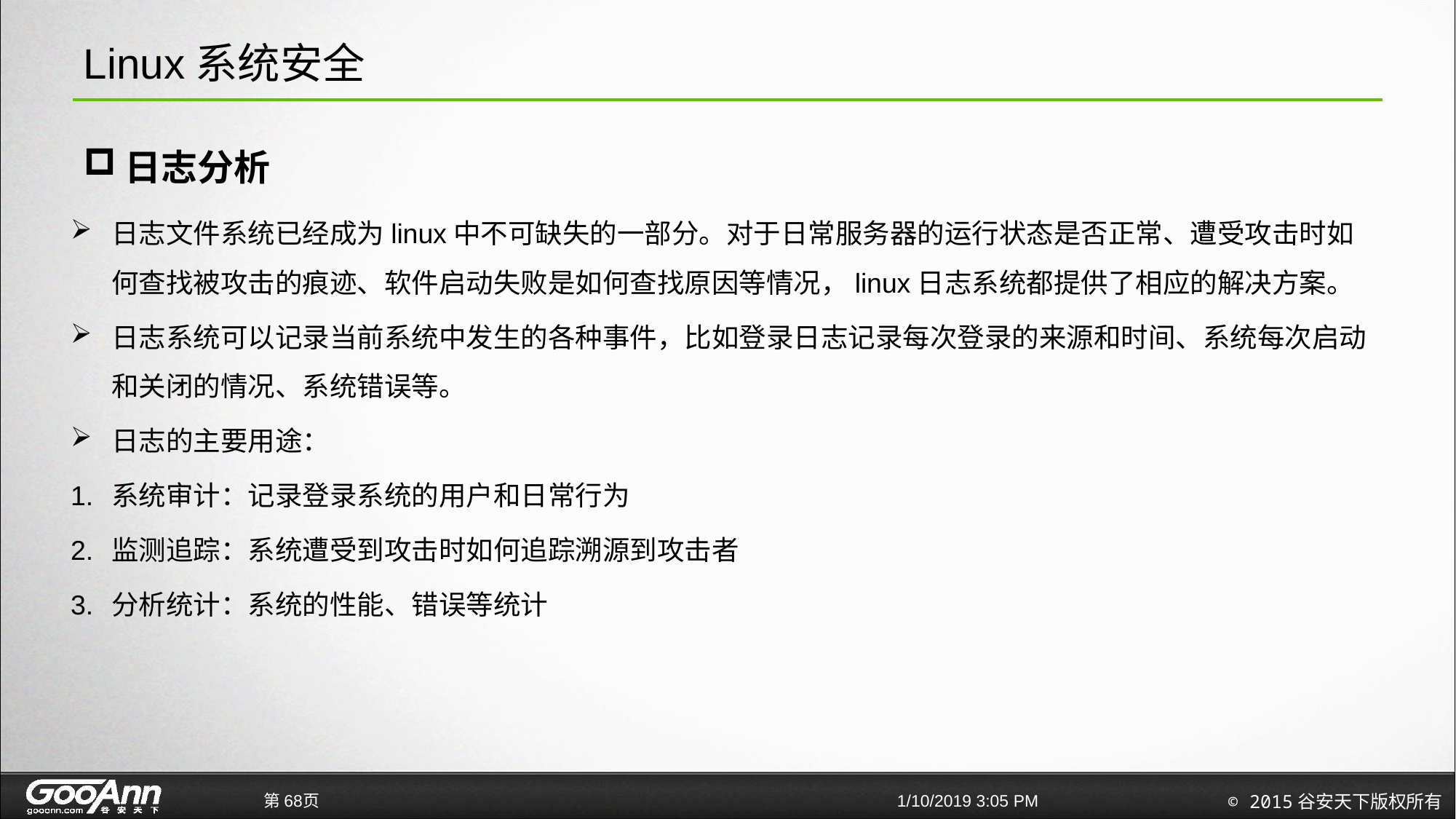

# Linux系统安全
日志分析
日志文件系统已经成为linux中不可缺失的一部分。对于日常服务器的运行状态是否正常、遭受攻击时如何查找被攻击的痕迹、软件启动失败是如何查找原因等情况，linux日志系统都提供了相应的解决方案。
日志系统可以记录当前系统中发生的各种事件，比如登录日志记录每次登录的来源和时间、系统每次启动和关闭的情况、系统错误等。
日志的主要用途：
系统审计：记录登录系统的用户和日常行为
监测追踪：系统遭受到攻击时如何追踪溯源到攻击者
分析统计：系统的性能、错误等统计